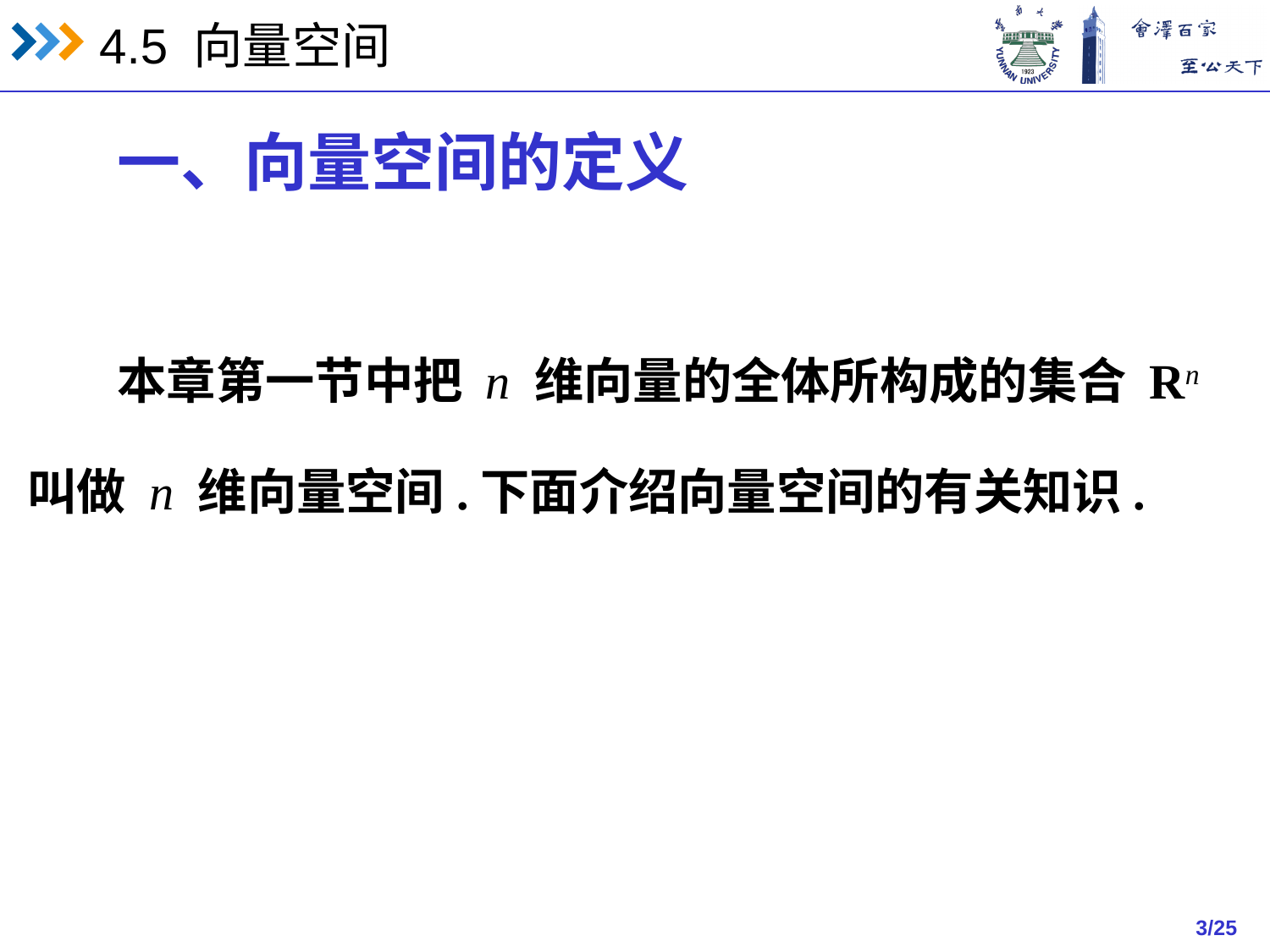

一、向量空间的定义
本章第一节中把 n 维向量的全体所构成的集合 Rn
叫做 n 维向量空间.下面介绍向量空间的有关知识.